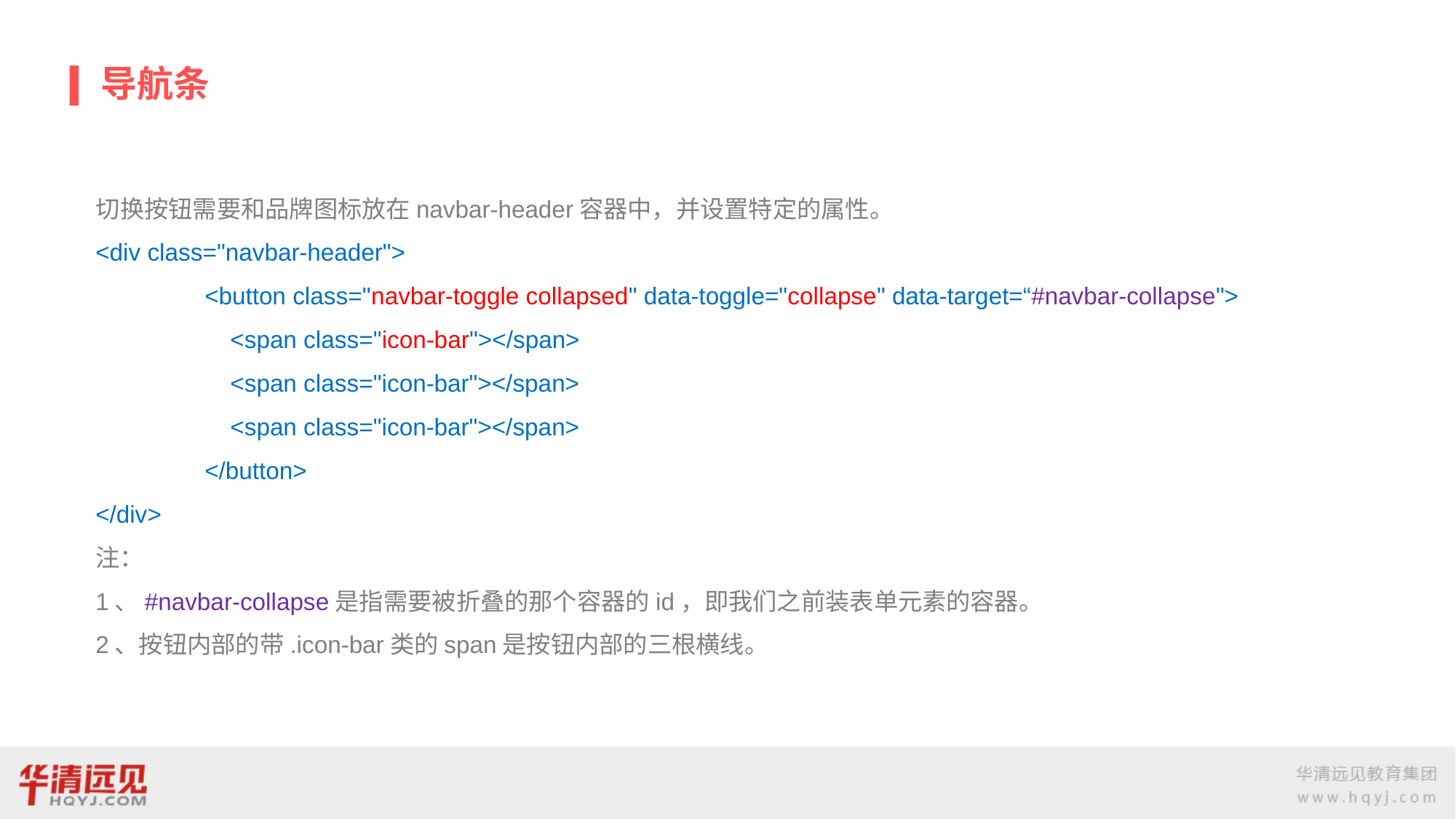

# 导航条

切换按钮需要和品牌图标放在navbar-header容器中，并设置特定的属性。
<div class="navbar-header">
	<button class="navbar-toggle collapsed" data-toggle="collapse" data-target=“#navbar-collapse">
                    <span class="icon-bar"></span>
                    <span class="icon-bar"></span>
                    <span class="icon-bar"></span>
	</button>
</div>
注：
1、#navbar-collapse是指需要被折叠的那个容器的id，即我们之前装表单元素的容器。
2、按钮内部的带.icon-bar类的span是按钮内部的三根横线。